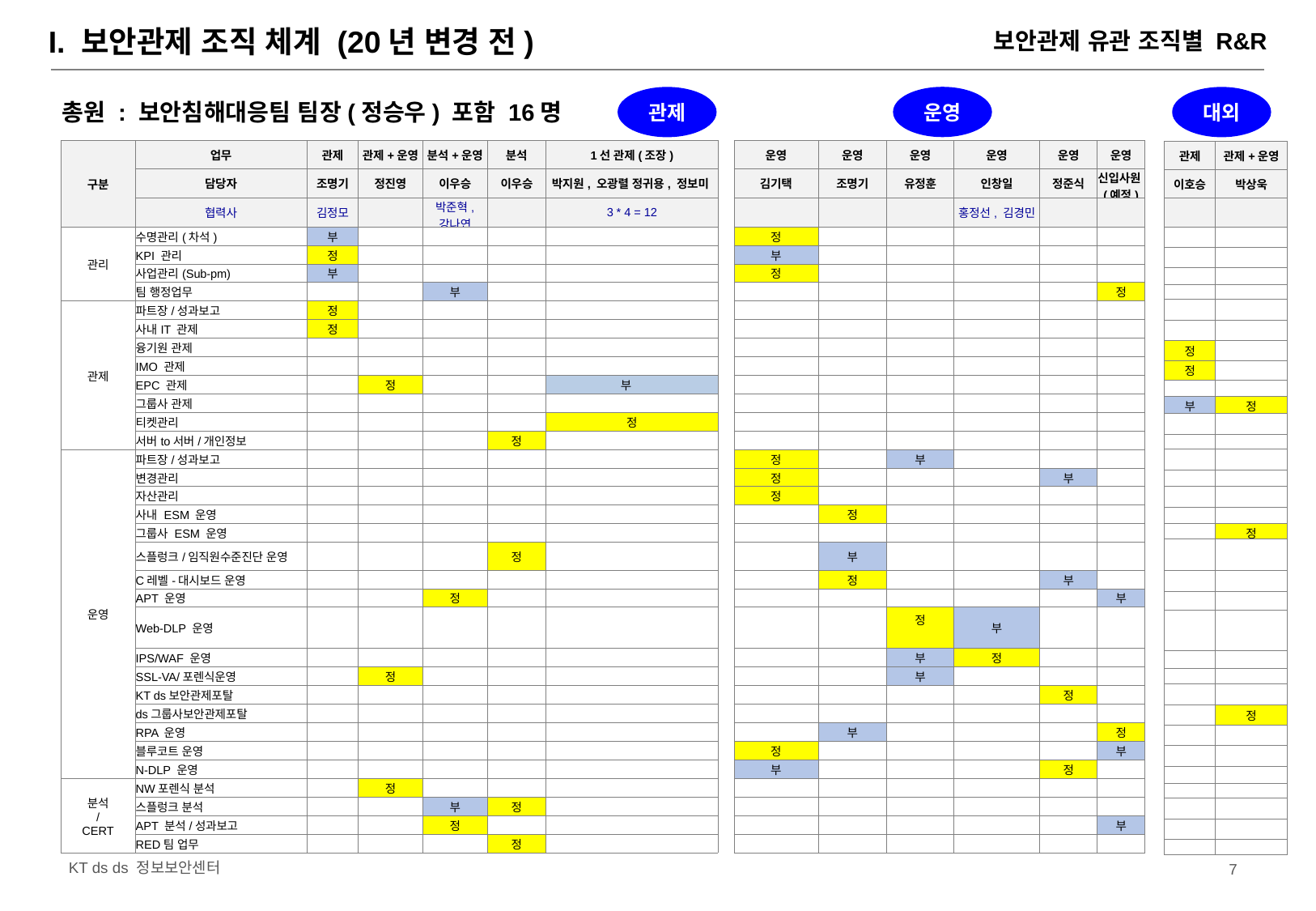

# I. 보안관제 조직 체계 (20년 변경 전)
보안관제 유관 조직별 R&R
운영
관제
대외
총원 : 보안침해대응팀 팀장(정승우) 포함 16명
| 구분 | 업무 | 관제 | 관제+운영 | 분석+운영 | 분석 | 1선 관제(조장) |  | 운영 | 운영 | 운영 | 운영 | 운영 | 운영 |
| --- | --- | --- | --- | --- | --- | --- | --- | --- | --- | --- | --- | --- | --- |
|  | 담당자 | 조명기 | 정진영 | 이우승 | 이우승 | 박지원, 오광렬 정귀용, 정보미 |  | 김기택 | 조명기 | 유정훈 | 인창일 | 정준식 | 신입사원(예정) |
|  | 협력사 | 김정모 |  | 박준혁, 강나연 |  | 3 \* 4 = 12 |  |  |  |  | 홍정선, 김경민 |  |  |
| 관리 | 수명관리(차석) | 부 |  |  |  |  |  | 정 |  |  |  |  |  |
|  | KPI 관리 | 정 |  |  |  |  |  | 부 |  |  |  |  |  |
|  | 사업관리(Sub-pm) | 부 |  |  |  |  |  | 정 |  |  |  |  |  |
|  | 팀 행정업무 |  |  | 부 |  |  |  |  |  |  |  |  | 정 |
| 관제 | 파트장/성과보고 | 정 |  |  |  |  |  |  |  |  |  |  |  |
|  | 사내IT 관제 | 정 |  |  |  |  |  |  |  |  |  |  |  |
|  | 융기원 관제 |  |  |  |  |  |  |  |  |  |  |  |  |
|  | IMO 관제 |  |  |  |  |  |  |  |  |  |  |  |  |
|  | EPC 관제 |  | 정 |  |  | 부 |  |  |  |  |  |  |  |
|  | 그룹사 관제 |  |  |  |  |  |  |  |  |  |  |  |  |
|  | 티켓관리 |  |  |  |  | 정 |  |  |  |  |  |  |  |
|  | 서버to서버/개인정보 |  |  |  | 정 |  |  |  |  |  |  |  |  |
| 운영 | 파트장/성과보고 |  |  |  |  |  |  | 정 |  | 부 |  |  |  |
|  | 변경관리 |  |  |  |  |  |  | 정 |  |  |  | 부 |  |
|  | 자산관리 |  |  |  |  |  |  | 정 |  |  |  |  |  |
|  | 사내 ESM 운영 |  |  |  |  |  |  |  | 정 |  |  |  |  |
|  | 그룹사 ESM 운영 |  |  |  |  |  |  |  |  |  |  |  |  |
|  | 스플렁크/임직원수준진단 운영 |  |  |  | 정 |  |  |  | 부 |  |  |  |  |
|  | C레벨-대시보드 운영 |  |  |  |  |  |  |  | 정 |  |  | 부 |  |
|  | APT 운영 |  |  | 정 |  |  |  |  |  |  |  |  | 부 |
|  | Web-DLP 운영 |  |  |  |  |  |  |  |  | 정 | 부 |  |  |
|  | IPS/WAF 운영 |  |  |  |  |  |  |  |  | 부 | 정 |  |  |
|  | SSL-VA/포렌식운영 |  | 정 |  |  |  |  |  |  | 부 |  |  |  |
|  | KT ds보안관제포탈 |  |  |  |  |  |  |  |  |  |  | 정 |  |
|  | ds그룹사보안관제포탈 |  |  |  |  |  |  |  |  |  |  |  |  |
|  | RPA 운영 |  |  |  |  |  |  |  | 부 |  |  |  | 정 |
|  | 블루코트 운영 |  |  |  |  |  |  | 정 |  |  |  |  | 부 |
|  | N-DLP 운영 |  |  |  |  |  |  | 부 |  |  |  | 정 |  |
| 분석 / CERT | NW포렌식 분석 |  | 정 |  |  |  |  |  |  |  |  |  |  |
|  | 스플렁크 분석 |  |  | 부 | 정 |  |  |  |  |  |  |  |  |
|  | APT 분석/성과보고 |  |  | 정 |  |  |  |  |  |  |  |  | 부 |
|  | RED팀 업무 |  |  |  | 정 |  |  |  |  |  |  |  |  |
| 관제 | 관제+운영 |
| --- | --- |
| 이호승 | 박상욱 |
|  |  |
|  |  |
|  |  |
|  |  |
|  |  |
|  |  |
|  |  |
| 정 |  |
| 정 |  |
|  |  |
| 부 | 정 |
|  |  |
|  |  |
|  |  |
|  |  |
|  |  |
|  |  |
|  | 정 |
|  |  |
|  |  |
|  |  |
|  |  |
|  |  |
|  |  |
|  |  |
|  | 정 |
|  |  |
|  |  |
|  |  |
|  |  |
|  |  |
|  |  |
|  |  |
7